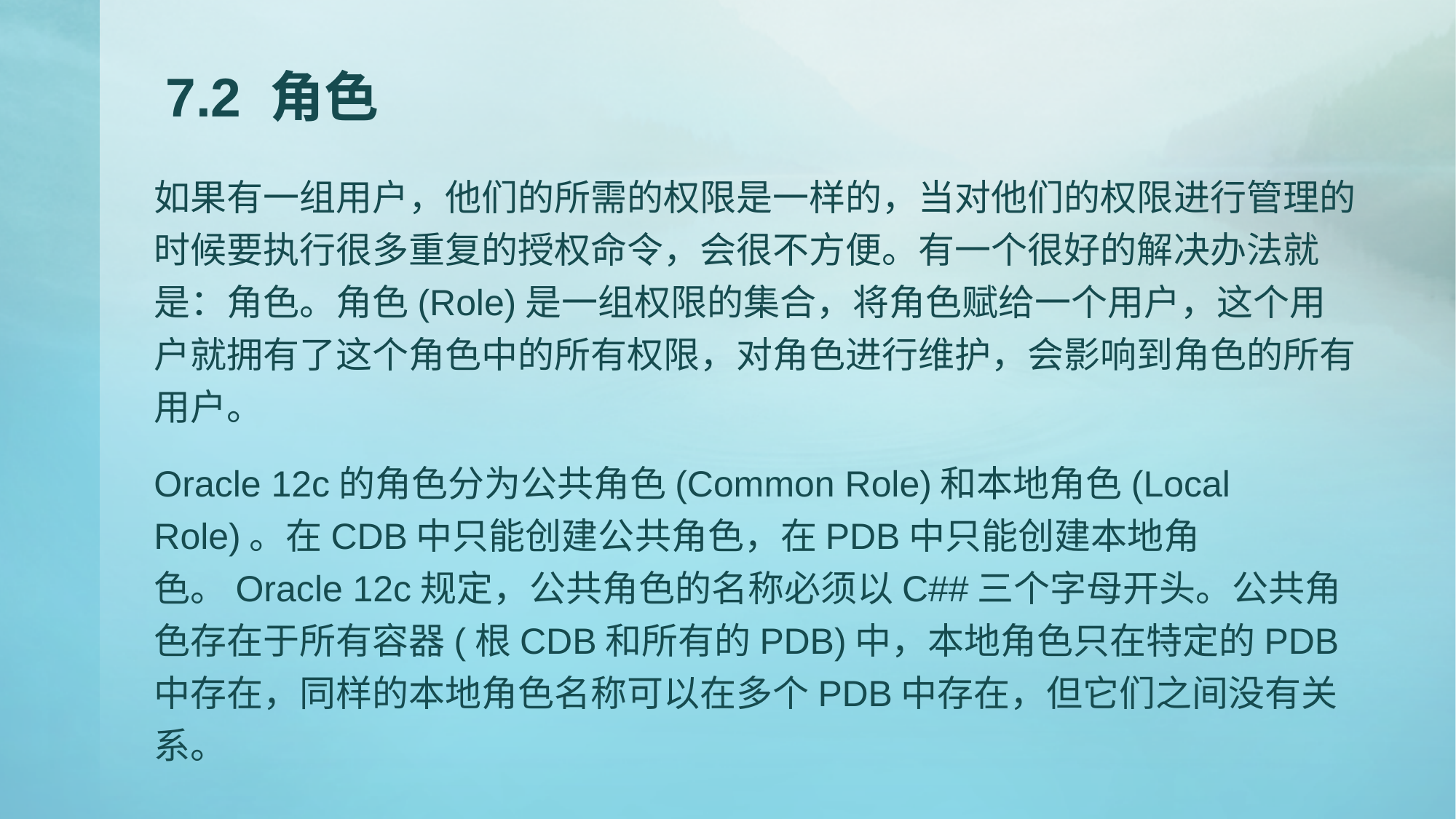

# 7.2 角色
如果有一组用户，他们的所需的权限是一样的，当对他们的权限进行管理的时候要执行很多重复的授权命令，会很不方便。有一个很好的解决办法就是：角色。角色(Role)是一组权限的集合，将角色赋给一个用户，这个用户就拥有了这个角色中的所有权限，对角色进行维护，会影响到角色的所有用户。
Oracle 12c的角色分为公共角色(Common Role)和本地角色(Local Role)。在CDB中只能创建公共角色，在PDB中只能创建本地角色。Oracle 12c规定，公共角色的名称必须以C##三个字母开头。公共角色存在于所有容器(根CDB和所有的PDB)中，本地角色只在特定的PDB中存在，同样的本地角色名称可以在多个PDB中存在，但它们之间没有关系。